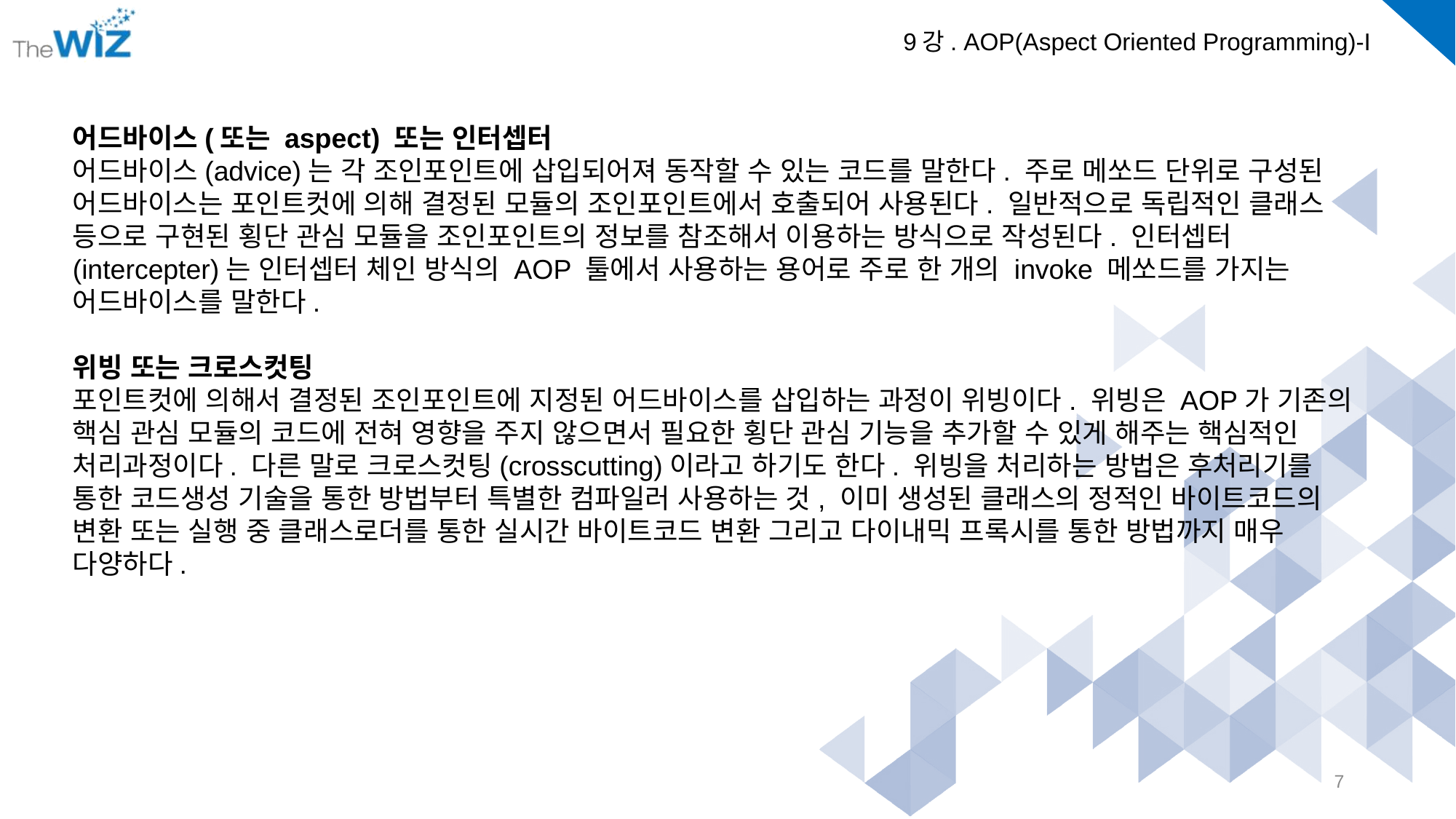

어드바이스(또는 aspect) 또는 인터셉터
어드바이스(advice)는 각 조인포인트에 삽입되어져 동작할 수 있는 코드를 말한다. 주로 메쏘드 단위로 구성된 어드바이스는 포인트컷에 의해 결정된 모듈의 조인포인트에서 호출되어 사용된다. 일반적으로 독립적인 클래스 등으로 구현된 횡단 관심 모듈을 조인포인트의 정보를 참조해서 이용하는 방식으로 작성된다. 인터셉터(intercepter)는 인터셉터 체인 방식의 AOP 툴에서 사용하는 용어로 주로 한 개의 invoke 메쏘드를 가지는 어드바이스를 말한다.
​
위빙 또는 크로스컷팅
포인트컷에 의해서 결정된 조인포인트에 지정된 어드바이스를 삽입하는 과정이 위빙이다. 위빙은 AOP가 기존의 핵심 관심 모듈의 코드에 전혀 영향을 주지 않으면서 필요한 횡단 관심 기능을 추가할 수 있게 해주는 핵심적인 처리과정이다. 다른 말로 크로스컷팅(crosscutting)이라고 하기도 한다. 위빙을 처리하는 방법은 후처리기를 통한 코드생성 기술을 통한 방법부터 특별한 컴파일러 사용하는 것, 이미 생성된 클래스의 정적인 바이트코드의 변환 또는 실행 중 클래스로더를 통한 실시간 바이트코드 변환 그리고 다이내믹 프록시를 통한 방법까지 매우 다양하다.
​
7